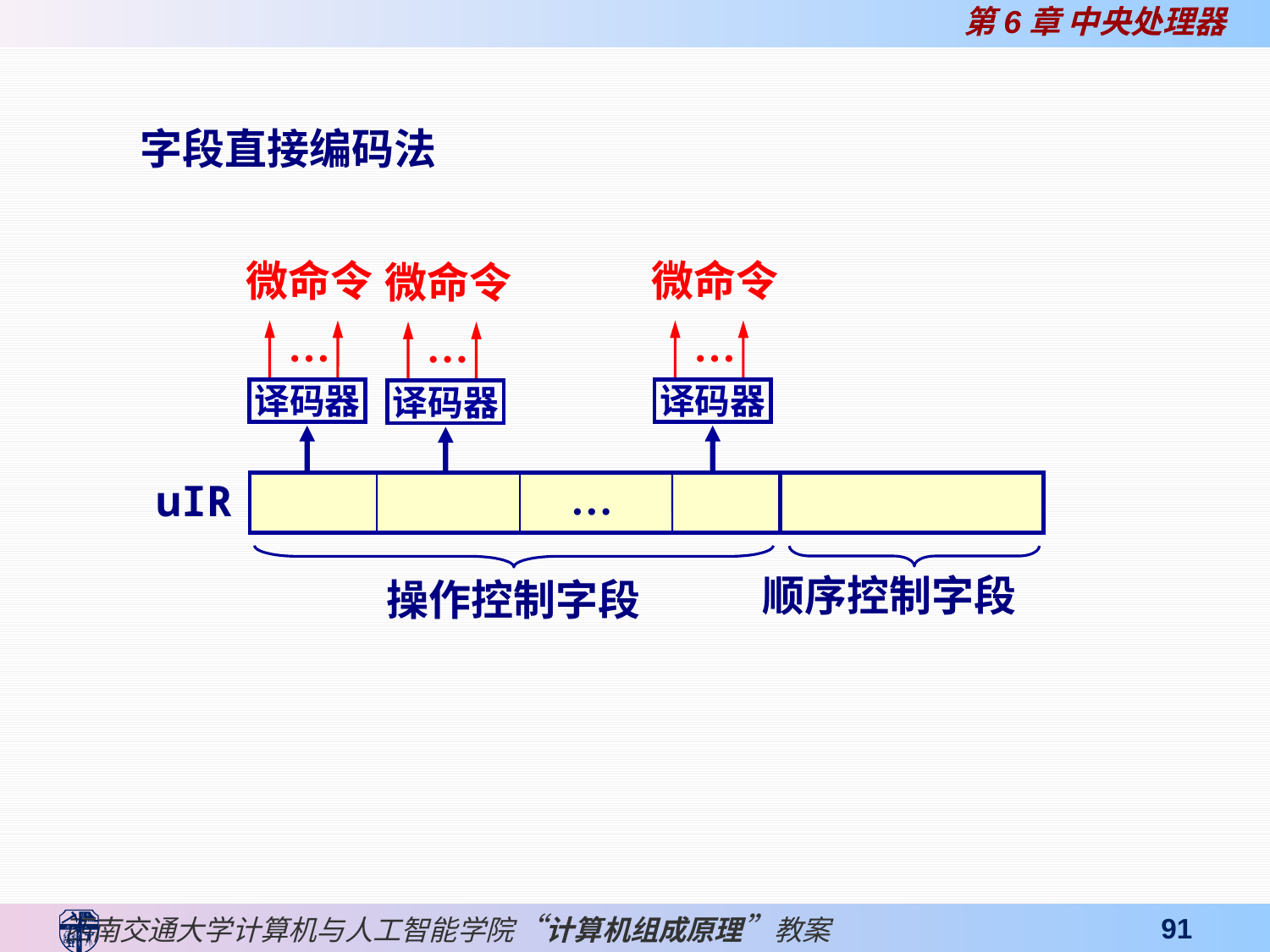

字段直接编码法
微命令
…

译码器

微命令
…

译码器

微命令
…

译码器

…

uIR
顺序控制字段
操作控制字段